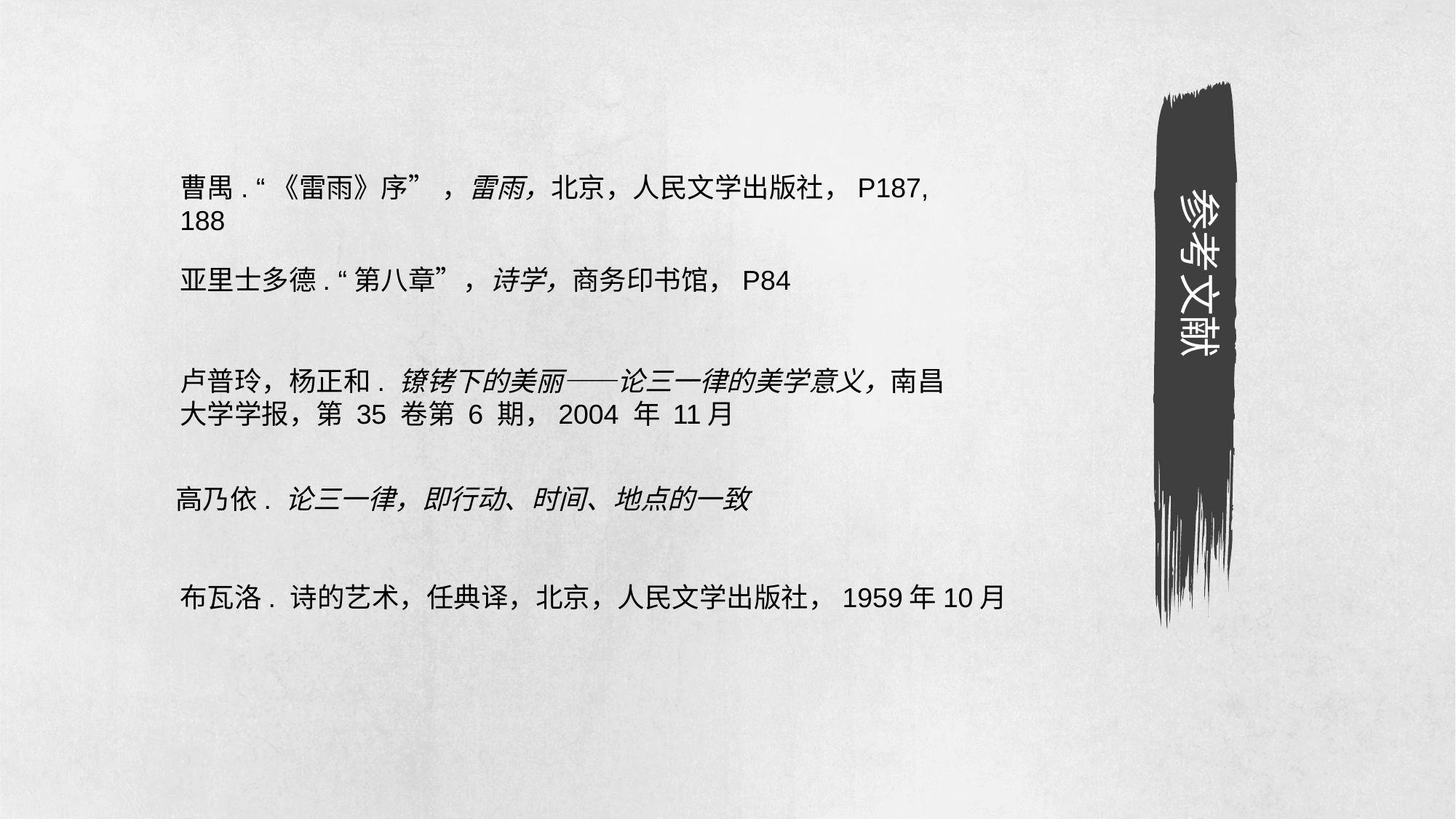

曹禺. “《雷雨》序” ，雷雨，北京，人民文学出版社，P187, 188
参考文献
亚里士多德. “第八章”，诗学，商务印书馆，P84

卢普玲，杨正和. 镣铐下的美丽——论三一律的美学意义，南昌大学学报，第 35 卷第 6 期，2004 年 11月

高乃依. 论三一律，即行动、时间、地点的一致
布瓦洛. 诗的艺术，任典译，北京，人民文学出版社，1959年10月